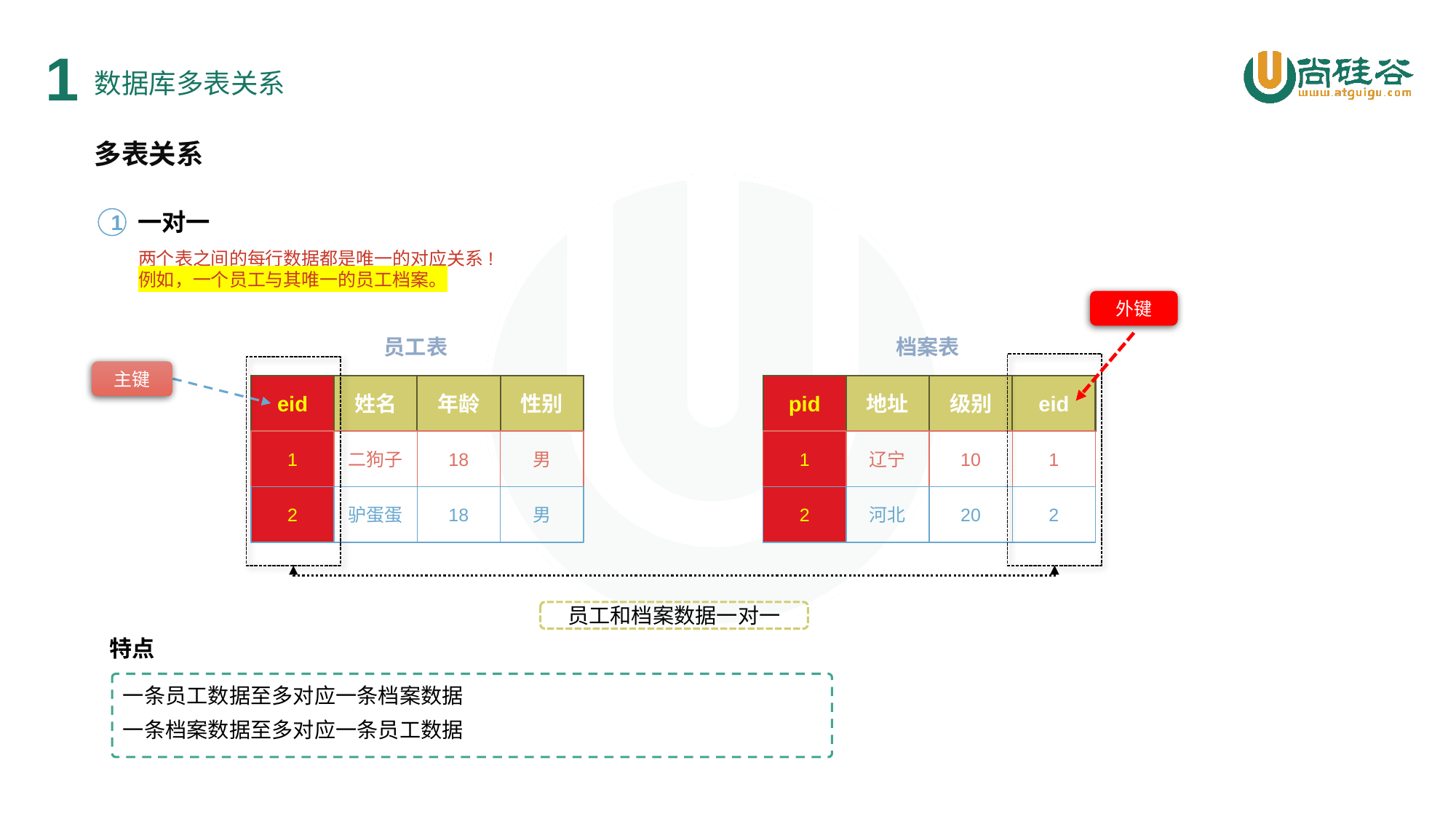

1
数据库多表关系
多表关系
一对一
1
两个表之间的每行数据都是唯一的对应关系!
例如，一个员工与其唯一的员工档案。
外键
档案表
员工表

主键
pid
地址
级别
eid
eid
姓名
年龄
性别
1
辽宁
10
1
1
二狗子
18
男
2
河北
20
2
2
驴蛋蛋
18
男
员工和档案数据一对一
特点

一条员工数据至多对应一条档案数据

一条档案数据至多对应一条员工数据